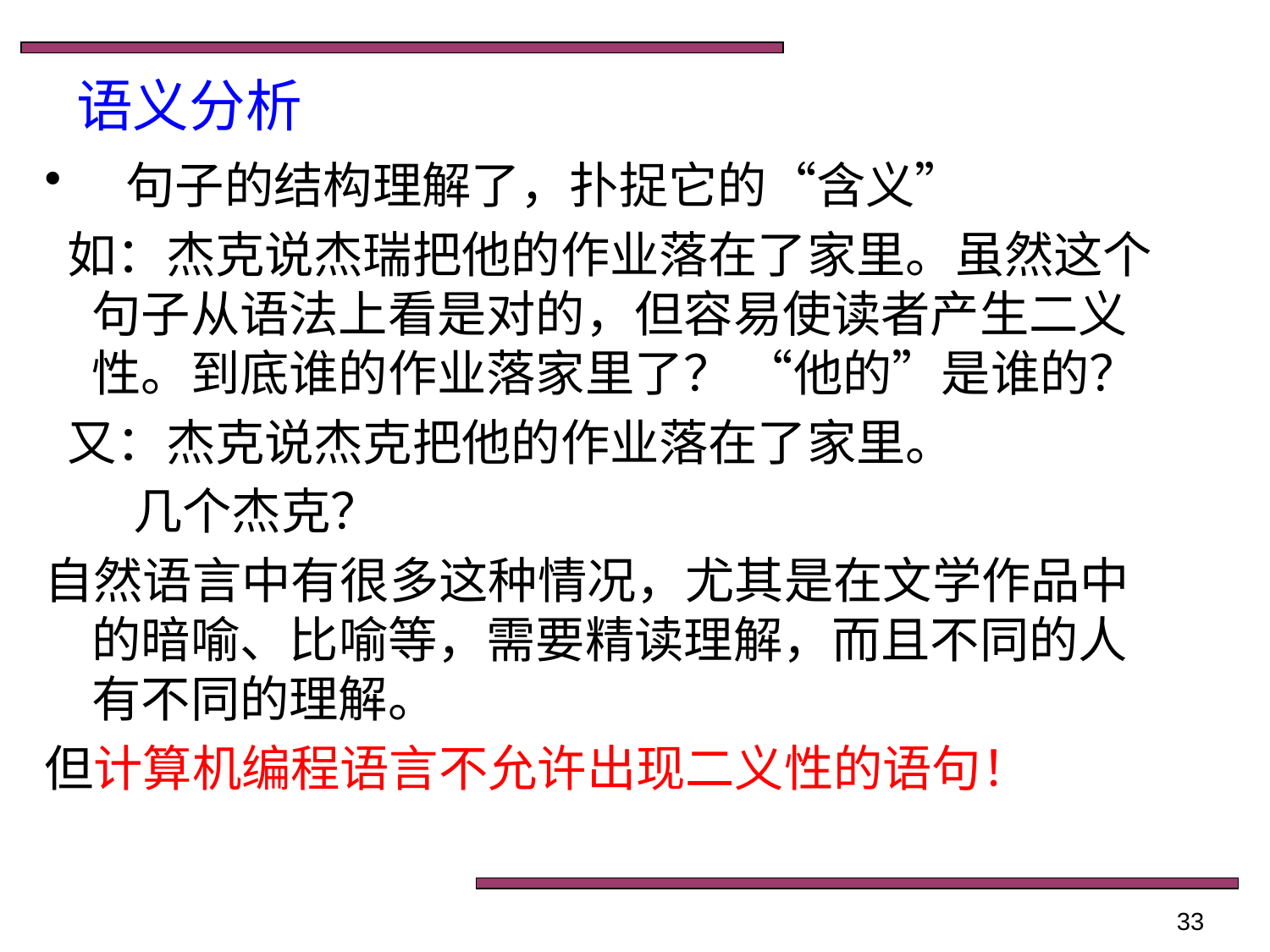

# 语义分析
  句子的结构理解了，扑捉它的“含义”
 如：杰克说杰瑞把他的作业落在了家里。虽然这个句子从语法上看是对的，但容易使读者产生二义性。到底谁的作业落家里了？ “他的”是谁的？
 又：杰克说杰克把他的作业落在了家里。
       几个杰克？
自然语言中有很多这种情况，尤其是在文学作品中的暗喻、比喻等，需要精读理解，而且不同的人有不同的理解。
但计算机编程语言不允许出现二义性的语句！
33